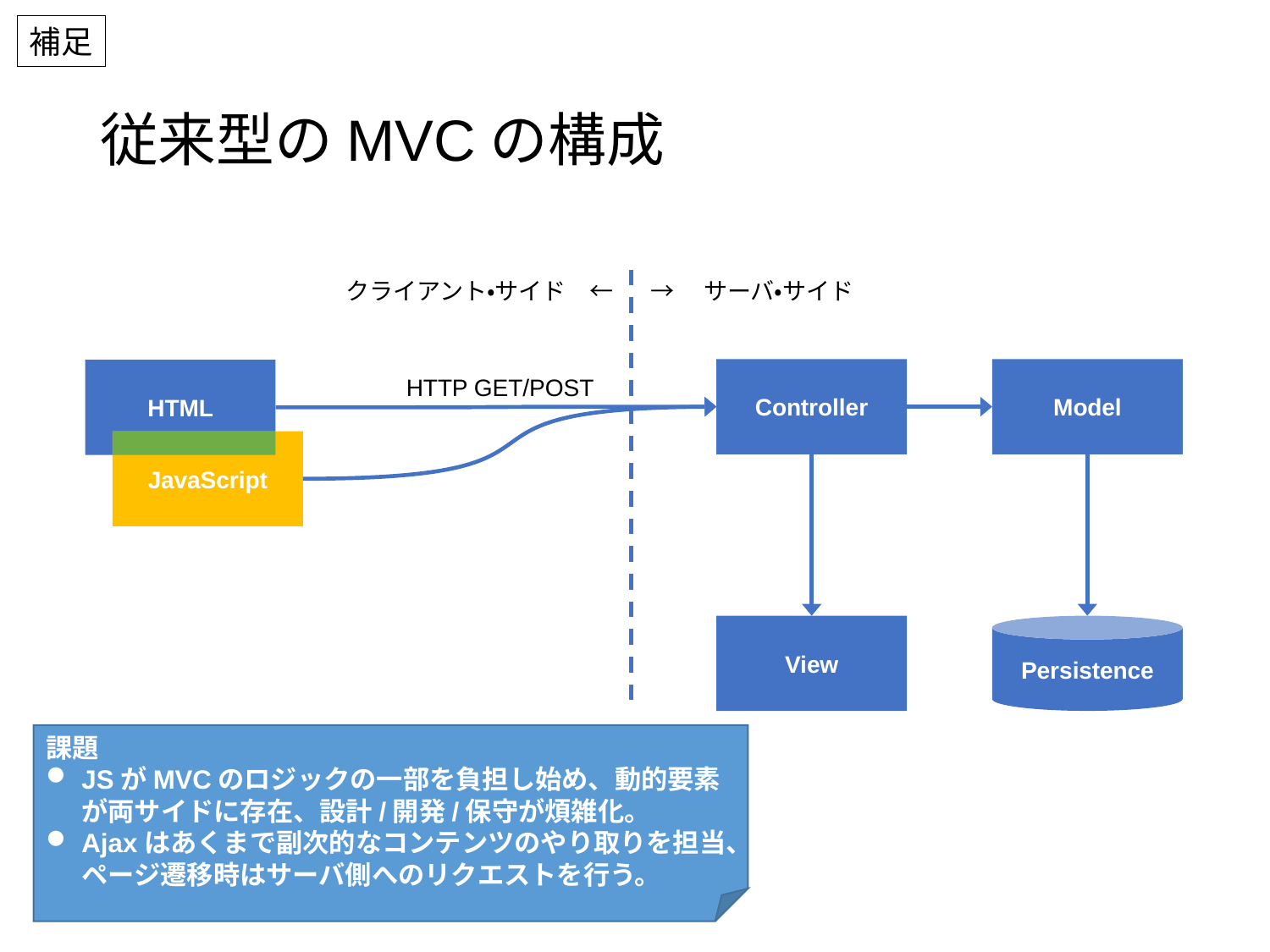

補足
# 従来型のMVCの構成
クライアント・サイド　←
→　サーバ・サイド
Controller
Model
HTML
JavaScript

HTTP GET/POST
View
Persistence
課題
JSがMVCのロジックの一部を負担し始め、動的要素が両サイドに存在、設計/開発/保守が煩雑化。
Ajaxはあくまで副次的なコンテンツのやり取りを担当、ページ遷移時はサーバ側へのリクエストを行う。